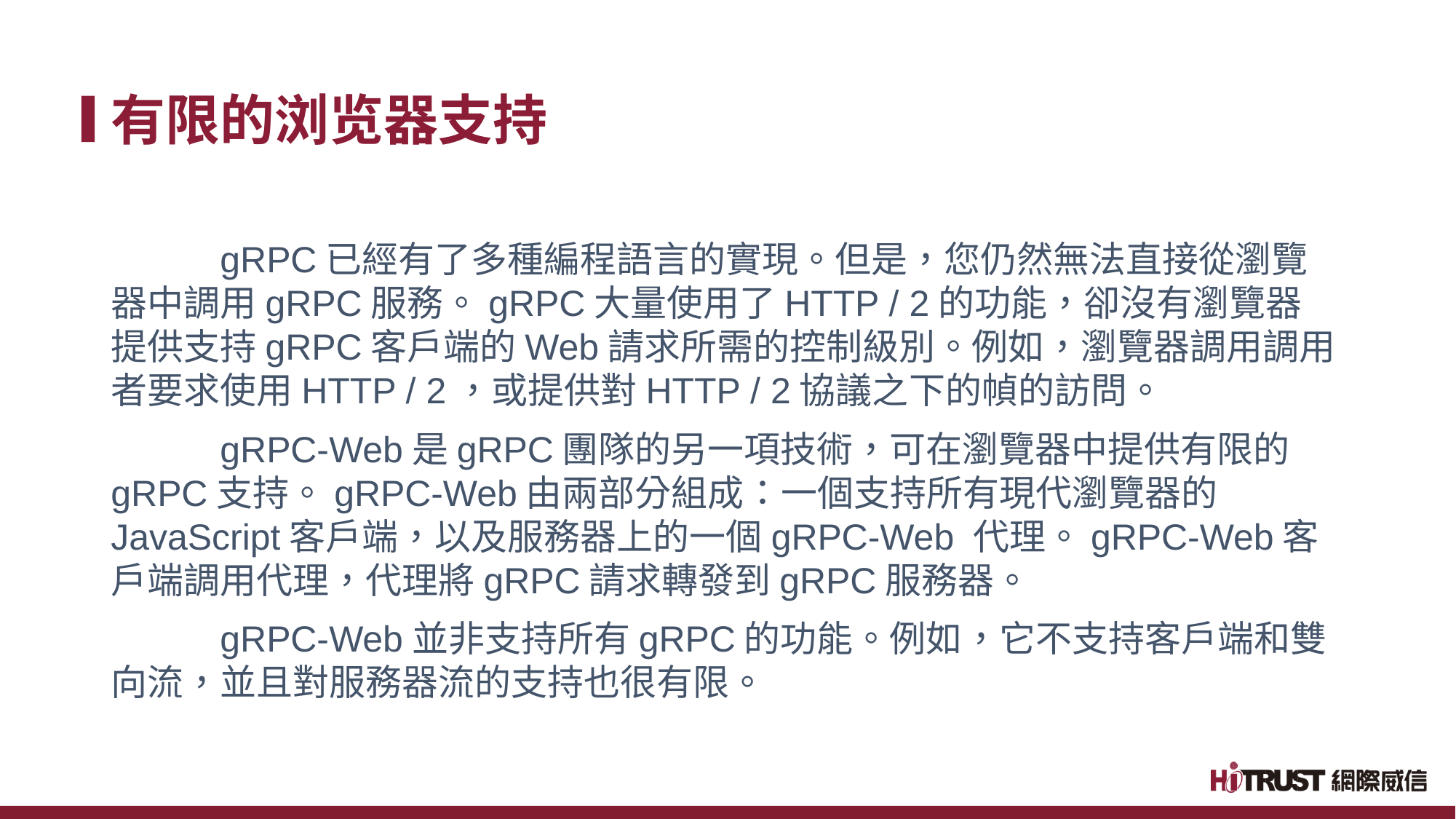

# 有限的浏览器支持

	gRPC已經有了多種編程語言的實現。但是，您仍然無法直接從瀏覽器中調用gRPC服務。gRPC大量使用了HTTP / 2的功能，卻沒有瀏覽器 提供支持gRPC客戶端的Web請求所需的控制級別。例如，瀏覽器調用調用者要求使用HTTP / 2，或提供對HTTP / 2協議之下的幀的訪問。
	gRPC-Web是gRPC團隊的另一項技術，可在瀏覽器中提供有限的gRPC支持。gRPC-Web由兩部分組成：一個支持所有現代瀏覽器的JavaScript客戶端，以及服務器上的一個gRPC-Web 代理。gRPC-Web客戶端調用代理，代理將gRPC請求轉發到gRPC服務器。
	gRPC-Web並非支持所有gRPC的功能。例如，它不支持客戶端和雙向流，並且對服務器流的支持也很有限。